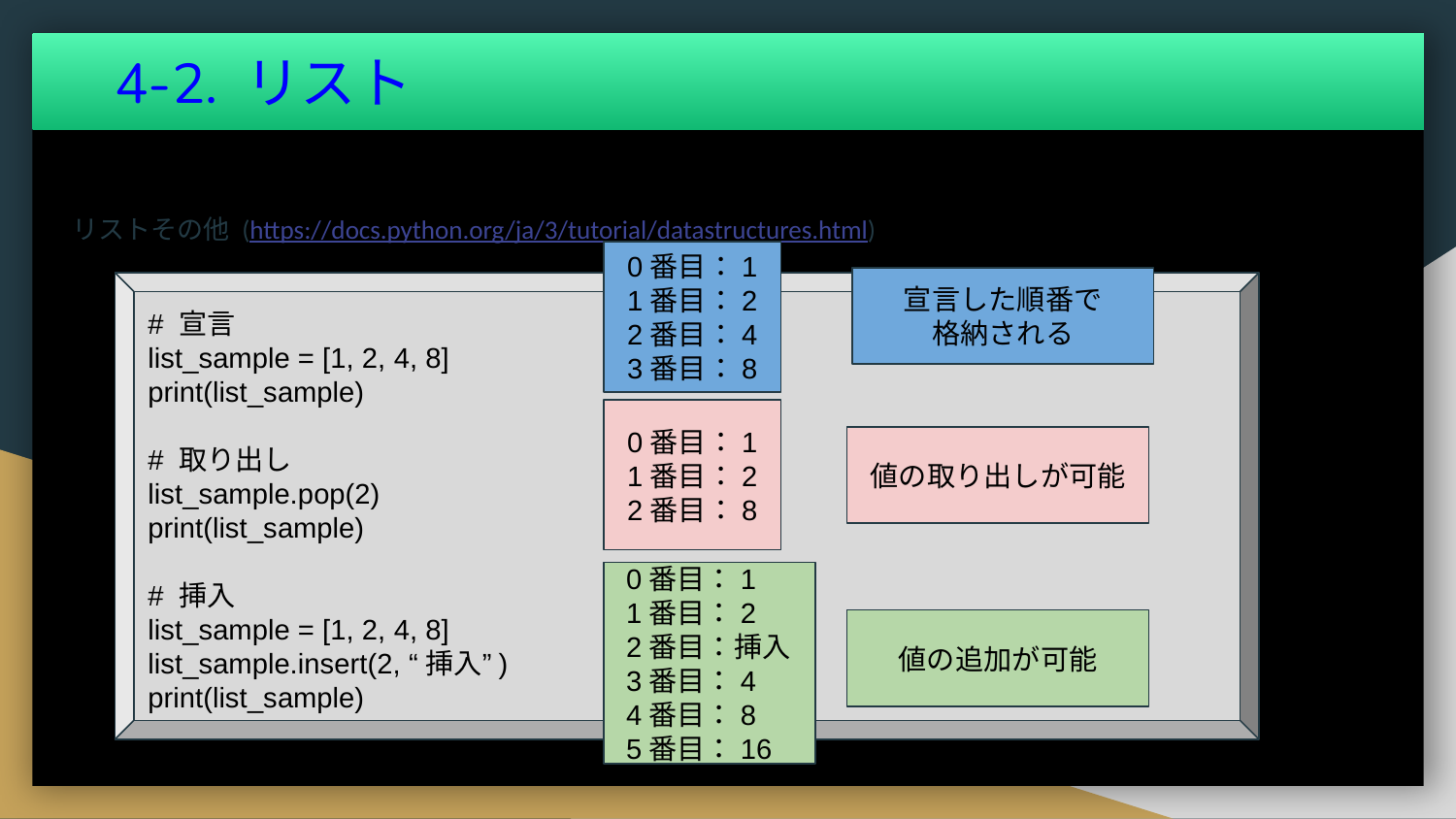

4-2. リスト
リストその他 (https://docs.python.org/ja/3/tutorial/datastructures.html)

0番目：1
1番目：2
2番目：4
3番目：8
宣言した順番で
格納される
# 宣言
list_sample = [1, 2, 4, 8]
print(list_sample)

# 取り出し
list_sample.pop(2)
print(list_sample)

# 挿入
list_sample = [1, 2, 4, 8]
list_sample.insert(2, “挿入”)
print(list_sample)
0番目：1
1番目：2
2番目：8
値の取り出しが可能
 0番目：1
 1番目：2
 2番目：挿入
 3番目：4
 4番目：8
 5番目：16
値の追加が可能